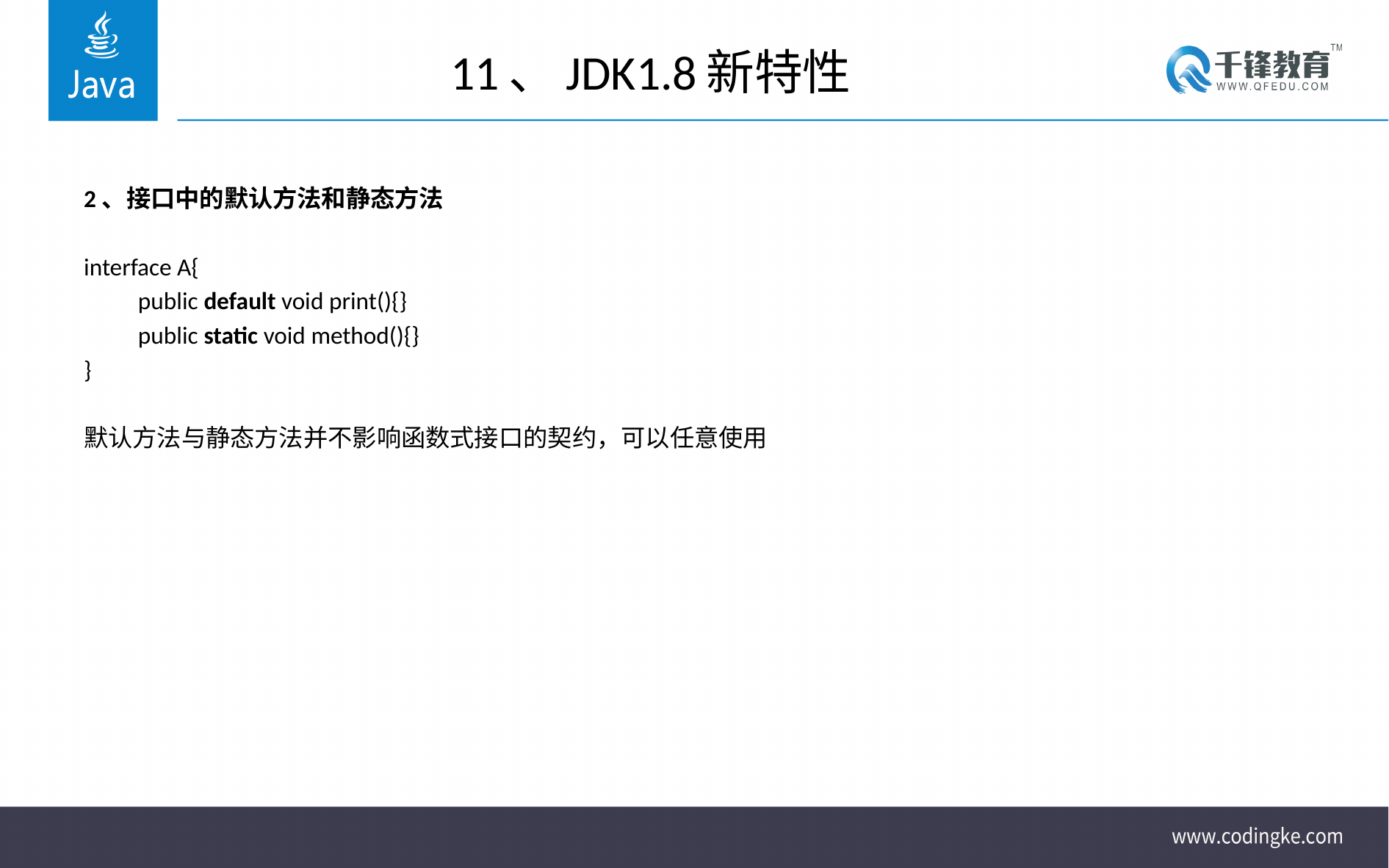

# 11、JDK1.8新特性
2、接口中的默认方法和静态方法

interface A{
	public default void print(){}
	public static void method(){}
}

默认方法与静态方法并不影响函数式接口的契约，可以任意使用